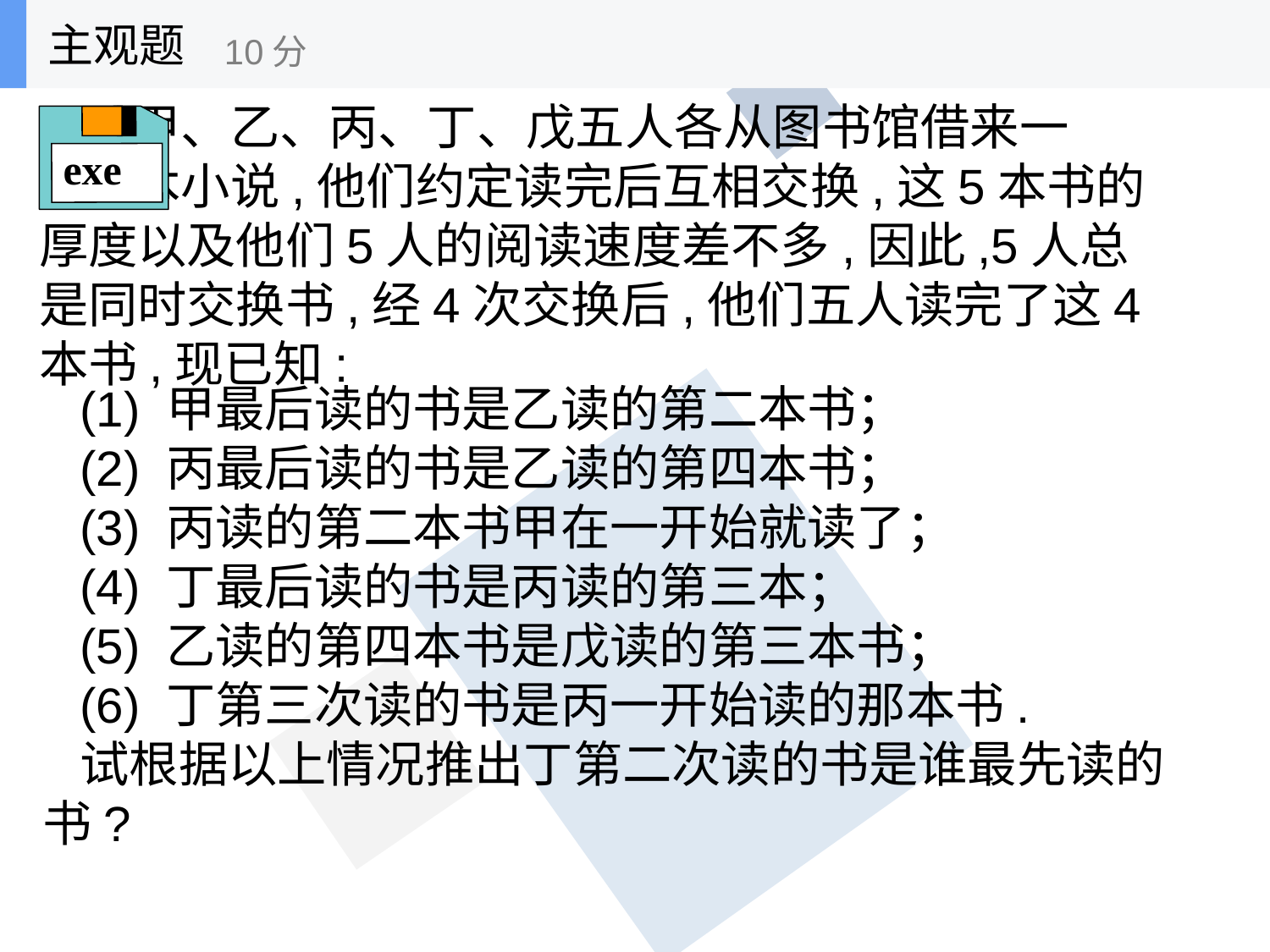

主观题
10分
    甲、乙、丙、丁、戊五人各从图书馆借来一
    本小说,他们约定读完后互相交换,这5本书的厚度以及他们5人的阅读速度差不多,因此,5人总是同时交换书,经4次交换后,他们五人读完了这4本书,现已知:

exe

(1) 甲最后读的书是乙读的第二本书；
(2) 丙最后读的书是乙读的第四本书；
(3) 丙读的第二本书甲在一开始就读了；
(4) 丁最后读的书是丙读的第三本；
(5) 乙读的第四本书是戊读的第三本书；
(6) 丁第三次读的书是丙一开始读的那本书.
试根据以上情况推出丁第二次读的书是谁最先读的书?